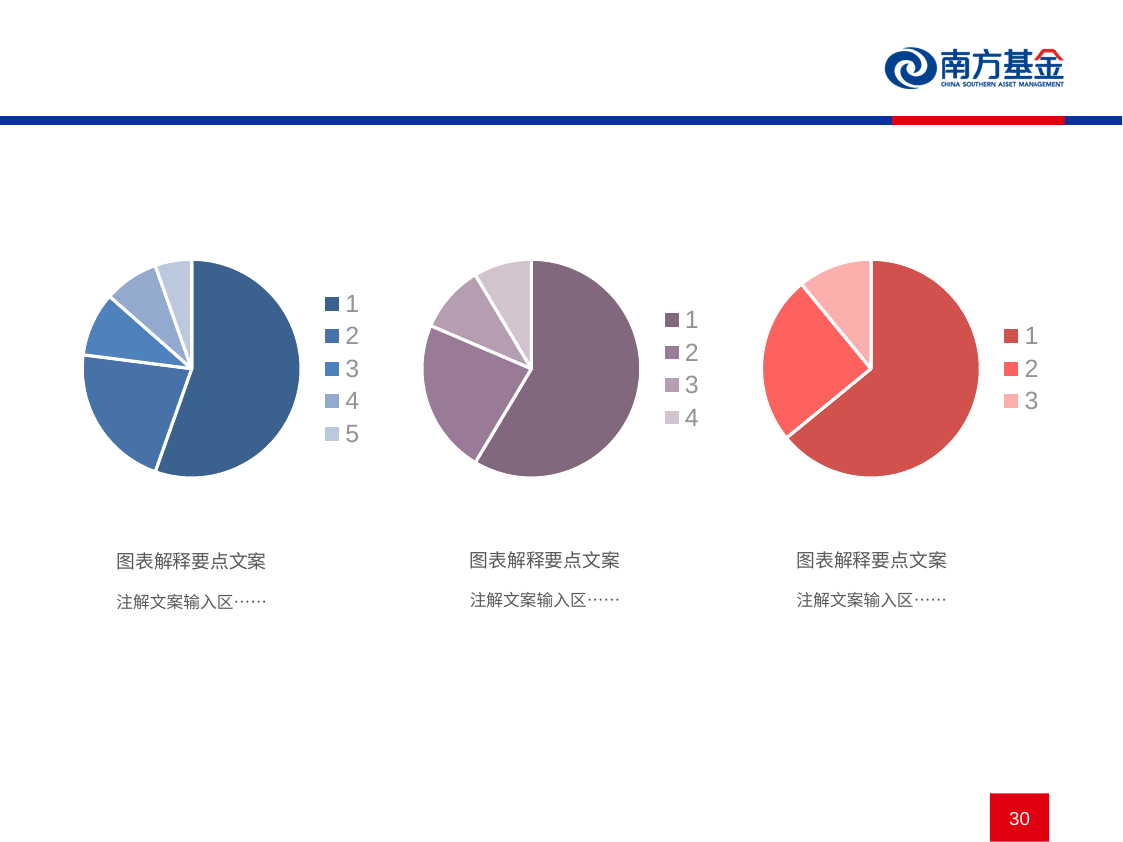

#

### Chart

| Category | 销售额 |
|---|---|
| 1 | 8.200000000000001 |
| 2 | 3.2 |
| 3 | 1.4 |
| 4 | 1.2 |
| 5 | 0.8 |

### Chart

| Category | 销售额 |
|---|---|
| 1 | 8.200000000000001 |
| 2 | 3.2 |
| 3 | 1.4 |
| 4 | 1.2 |

### Chart

| Category | 销售额 |
|---|---|
| 1 | 8.200000000000001 |
| 2 | 3.2 |
| 3 | 1.4 |
图表解释要点文案

注解文案输入区……
图表解释要点文案

注解文案输入区……
图表解释要点文案

注解文案输入区……
30